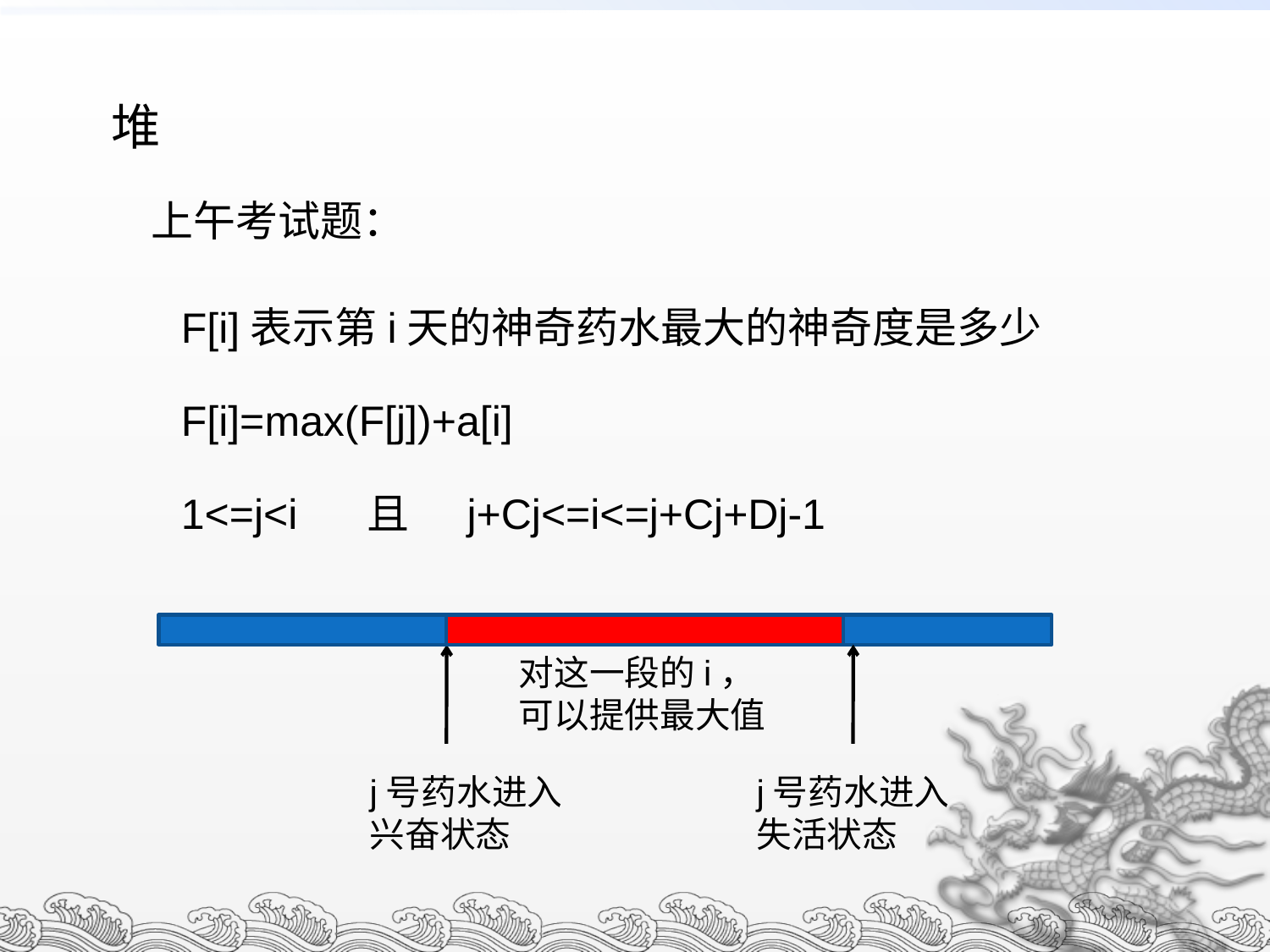

堆
上午考试题：
F[i]表示第i天的神奇药水最大的神奇度是多少

F[i]=max(F[j])+a[i]

1<=j<i     且     j+Cj<=i<=j+Cj+Dj-1

对这一段的i，可以提供最大值
j号药水进入兴奋状态
j号药水进入失活状态